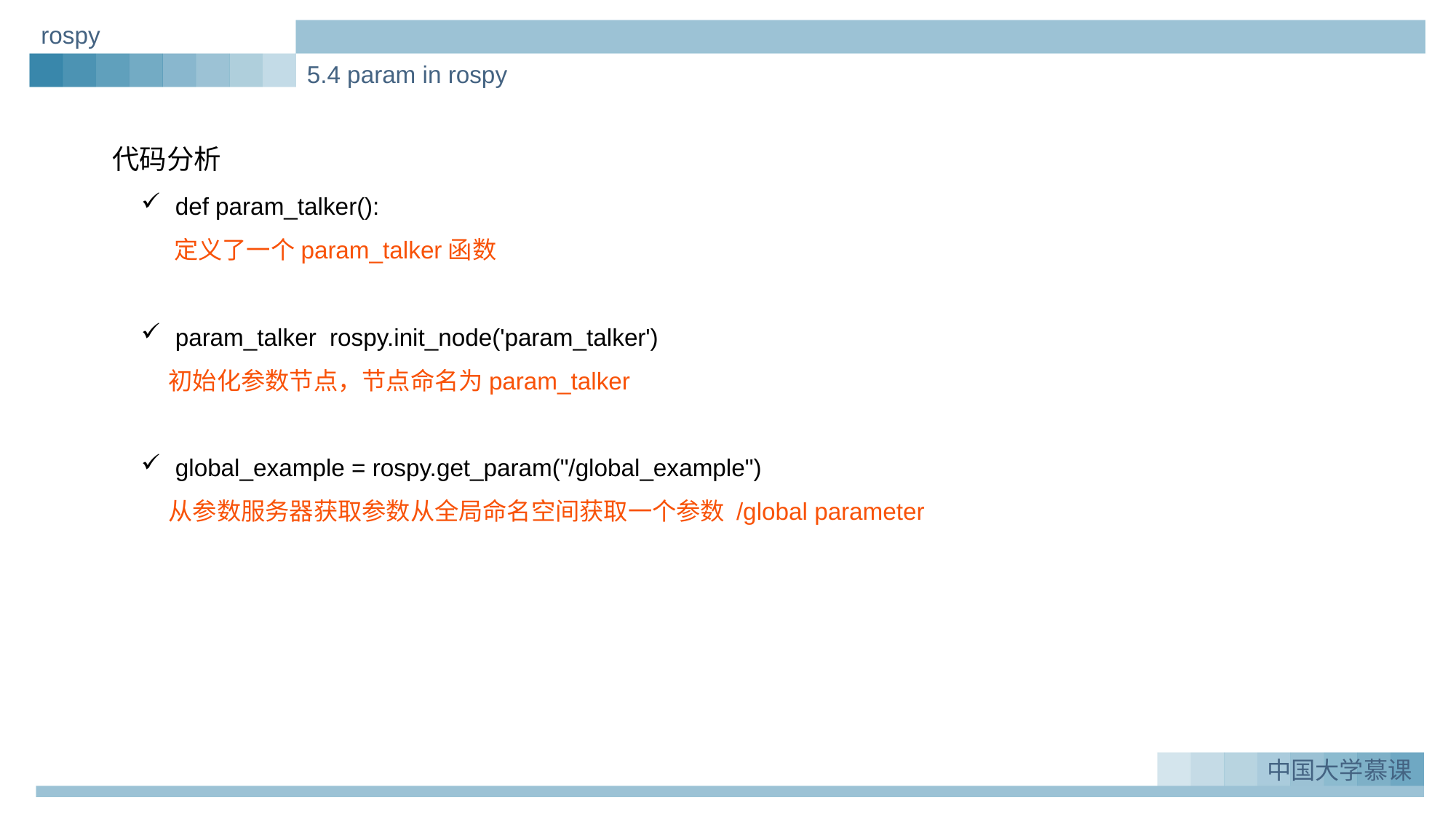

rospy
5.4 param in rospy
代码分析

def param_talker():
     定义了一个param_talker函数

param_talker  rospy.init_node('param_talker')
    初始化参数节点，节点命名为param_talker

global_example = rospy.get_param("/global_example")
    从参数服务器获取参数从全局命名空间获取一个参数 /global parameter
实例一：Greeting_demo
1.
中国大学慕课